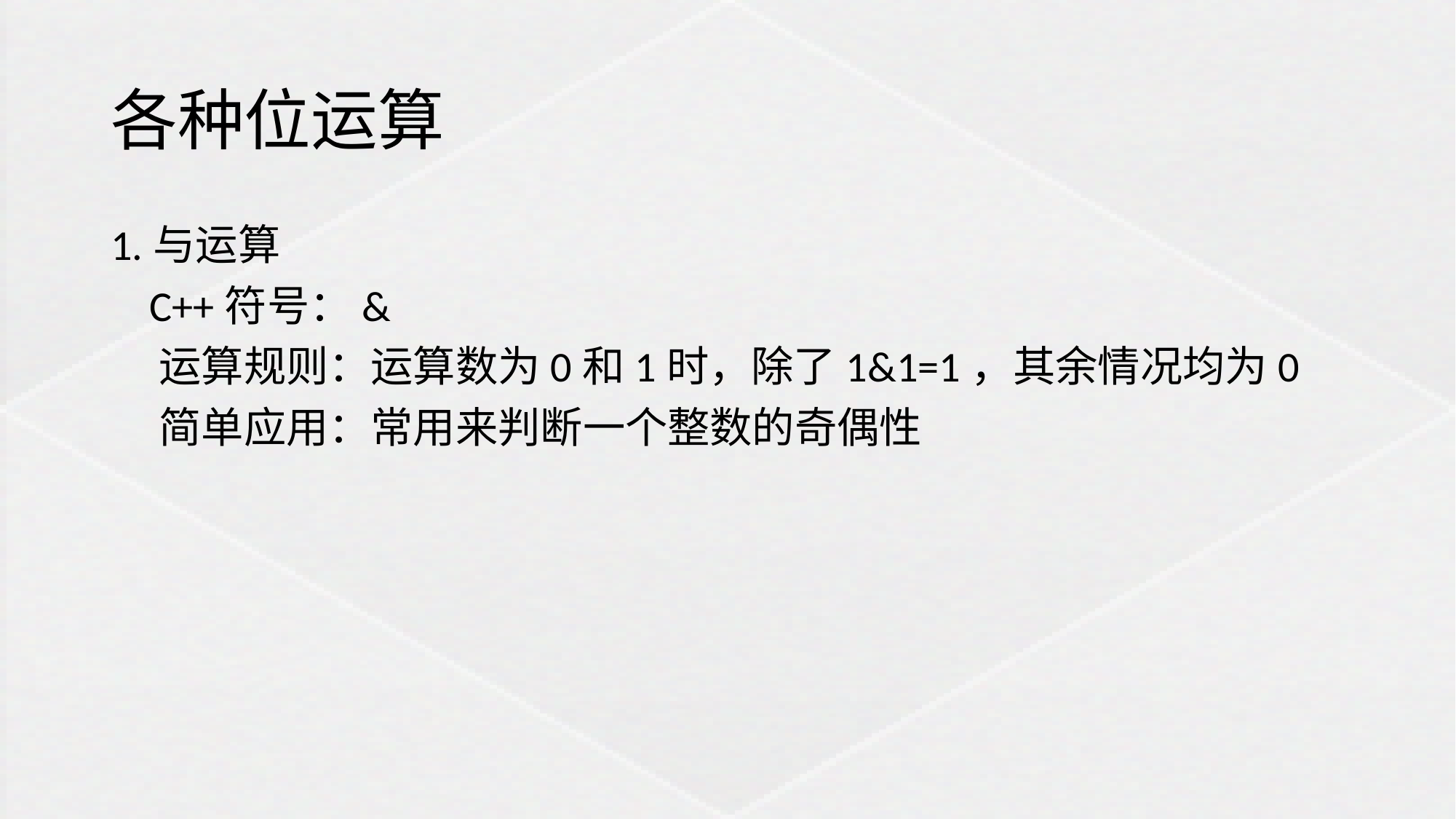

# 各种位运算
1.与运算
    C++符号：&
    运算规则：运算数为0和1时，除了1&1=1，其余情况均为0
    简单应用：常用来判断一个整数的奇偶性